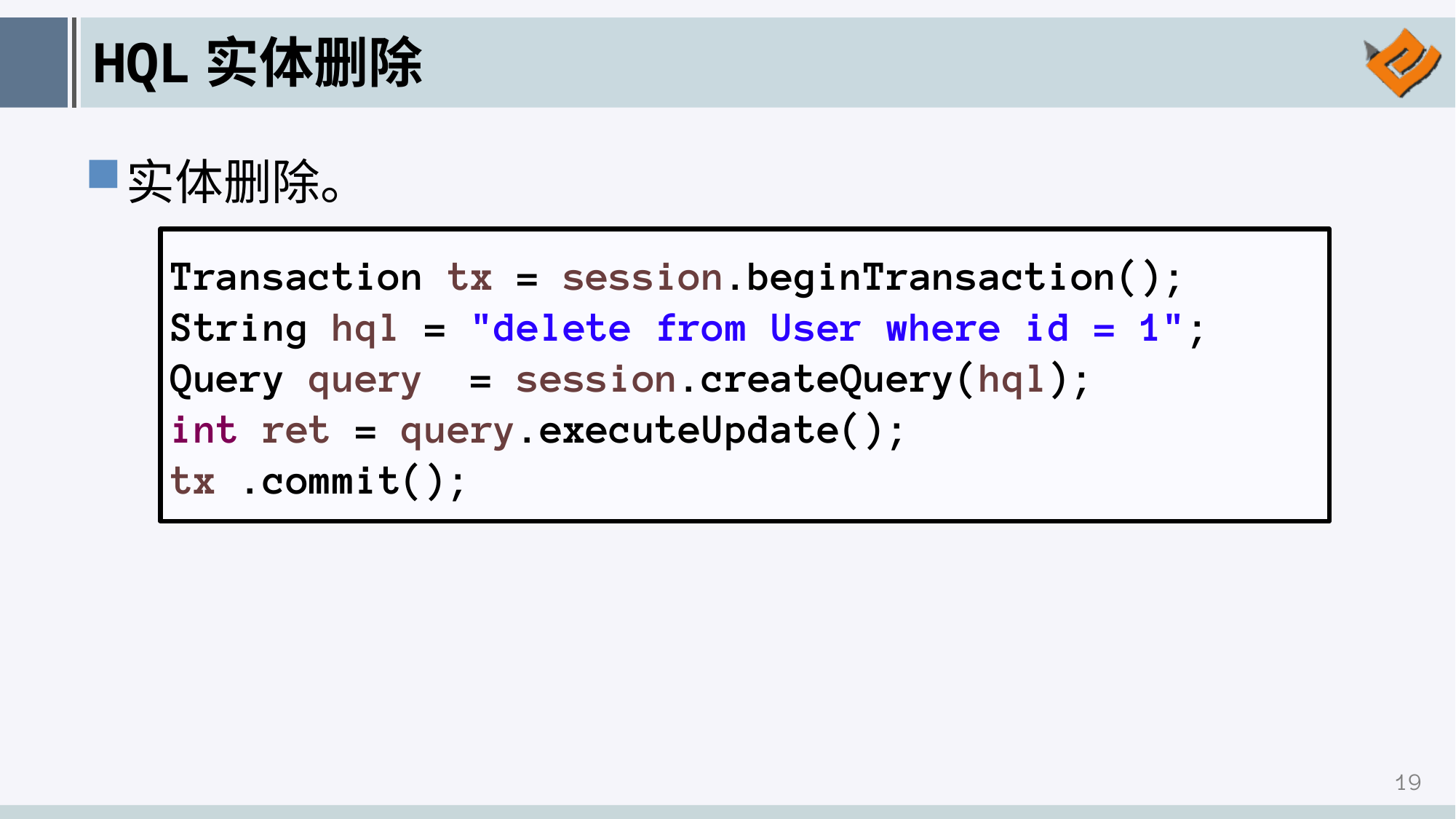

# HQL实体删除
实体删除。
Transaction tx = session.beginTransaction();
String hql = "delete from User where id = 1";
Query query  = session.createQuery(hql);
int ret = query.executeUpdate();
tx .commit();